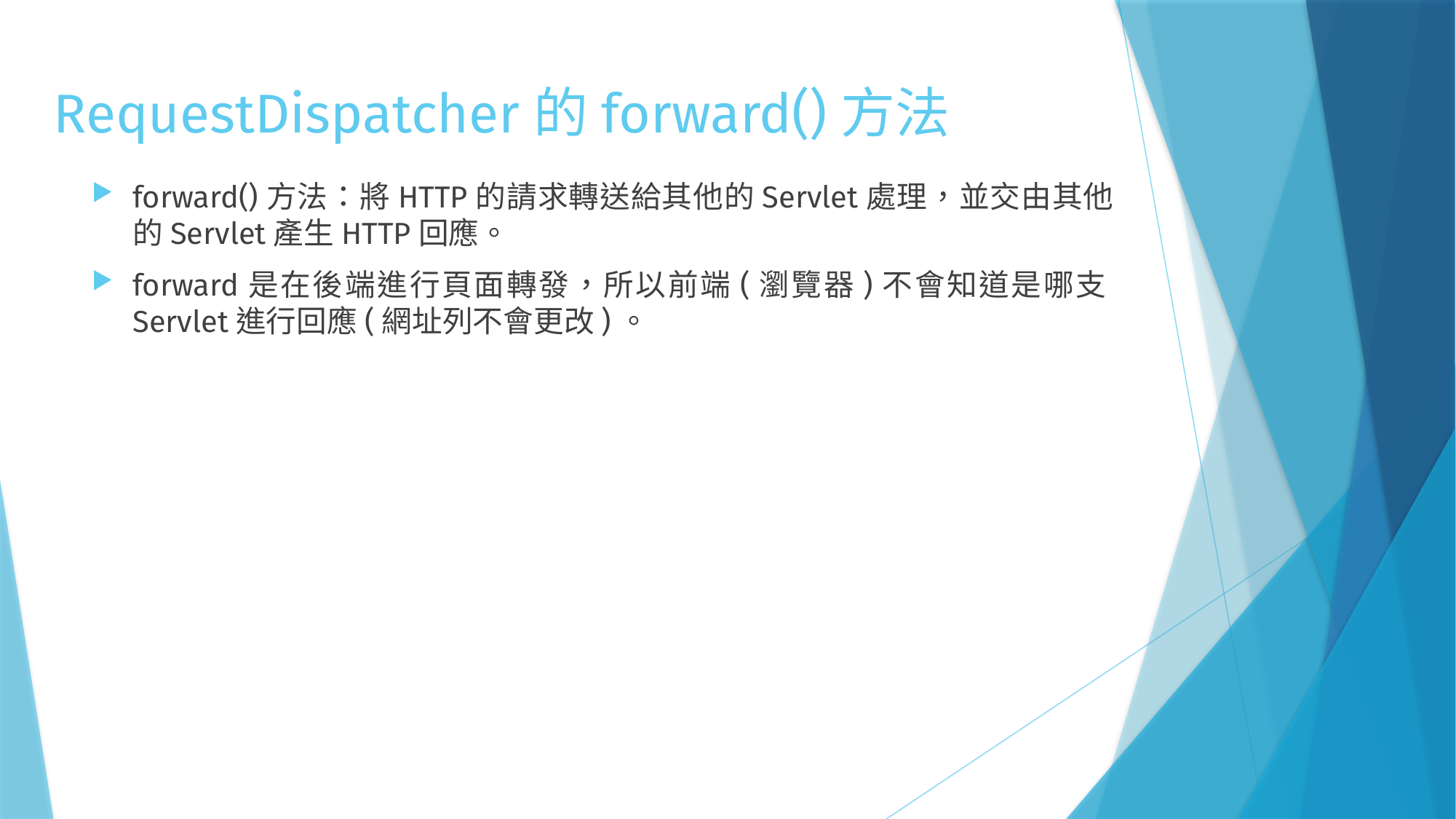

# RequestDispatcher的forward()方法
forward()方法：將HTTP的請求轉送給其他的Servlet處理，並交由其他的Servlet產生HTTP回應。
forward是在後端進行頁面轉發，所以前端(瀏覽器)不會知道是哪支Servlet進行回應(網址列不會更改)。